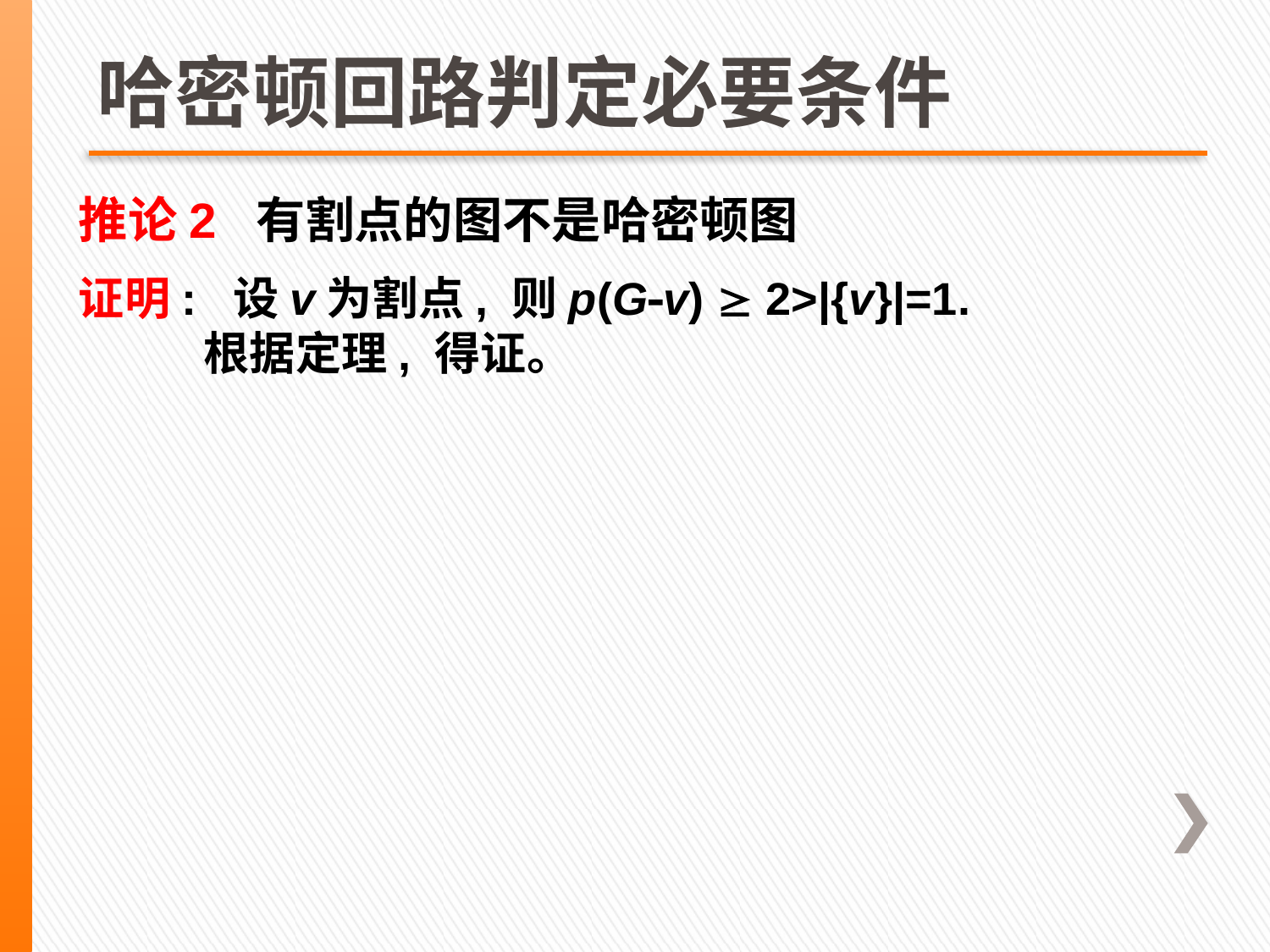

# 哈密顿回路判定必要条件
推论2  有割点的图不是哈密顿图
证明:  设v为割点, 则p(G−v) ≥ 2>|{v}|=1.
           根据定理, 得证。